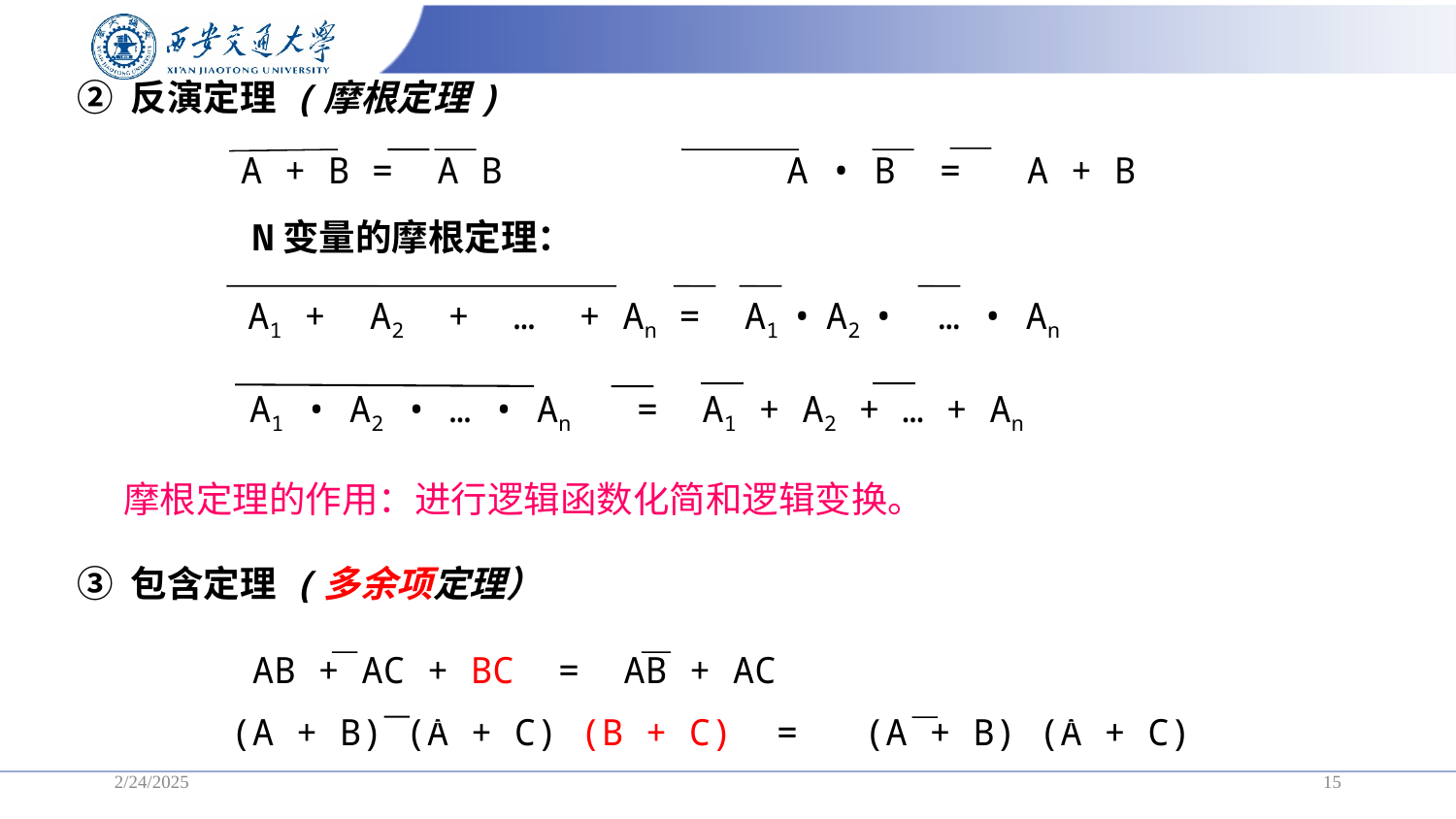

# ② 反演定理 (摩根定理)
A + B =  A B             A • B  =   A + B

       N变量的摩根定理：

A1 +  A2  +  …  + An =  A1 • A2 •  … • An

A1 • A2 • … • An   =  A1 + A2 + … + An

摩根定理的作用：进行逻辑函数化简和逻辑变换。
③ 包含定理 (多余项定理）
  AB + AC + BC  =  AB + AC
 (A + B) (A + C) (B + C)  =   (A + B) (A + C)

2/24/2025
15